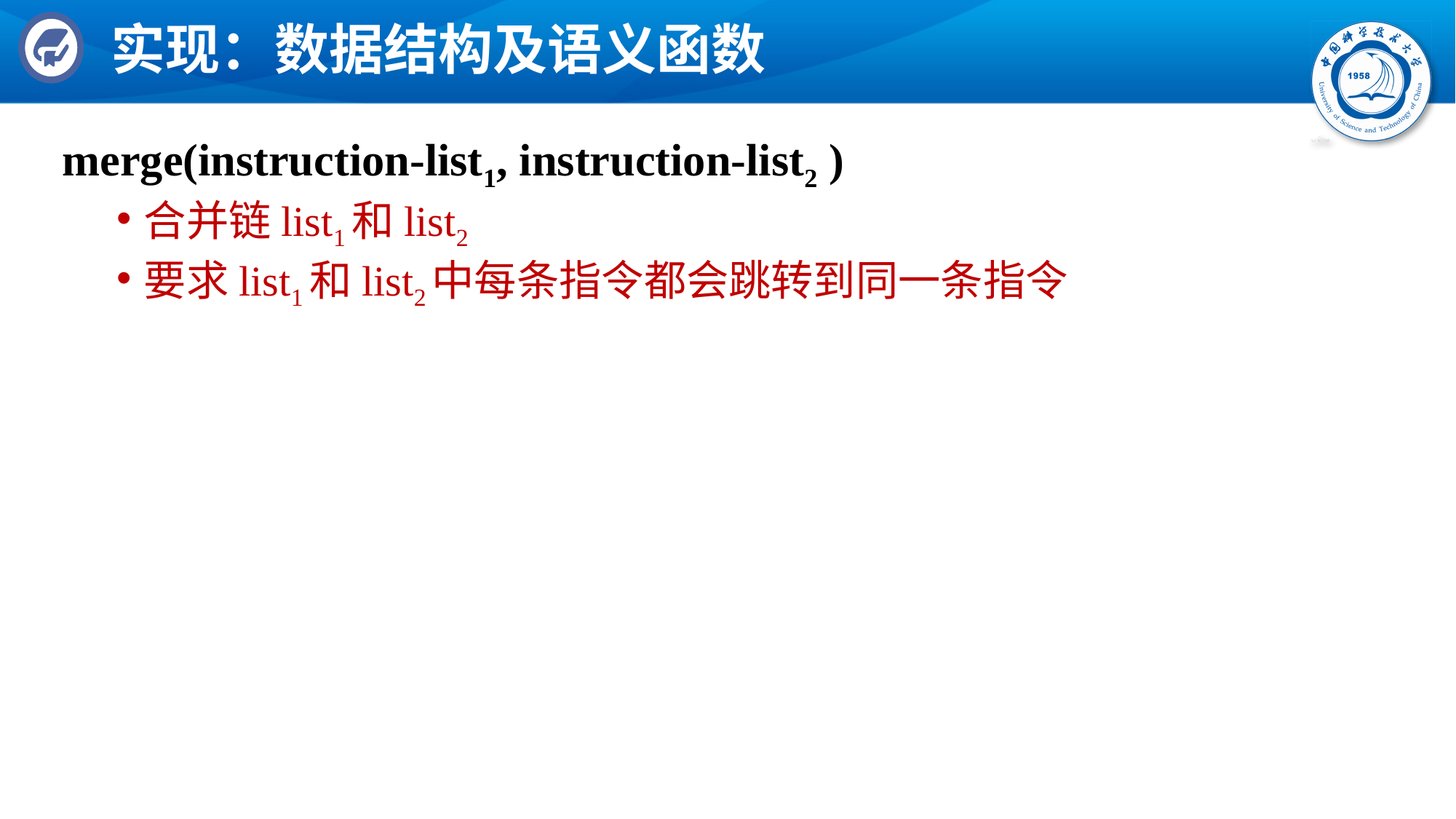

# 实现：数据结构及语义函数
merge(instruction-list1, instruction-list2 )
合并链list1和list2
要求list1和list2中每条指令都会跳转到同一条指令